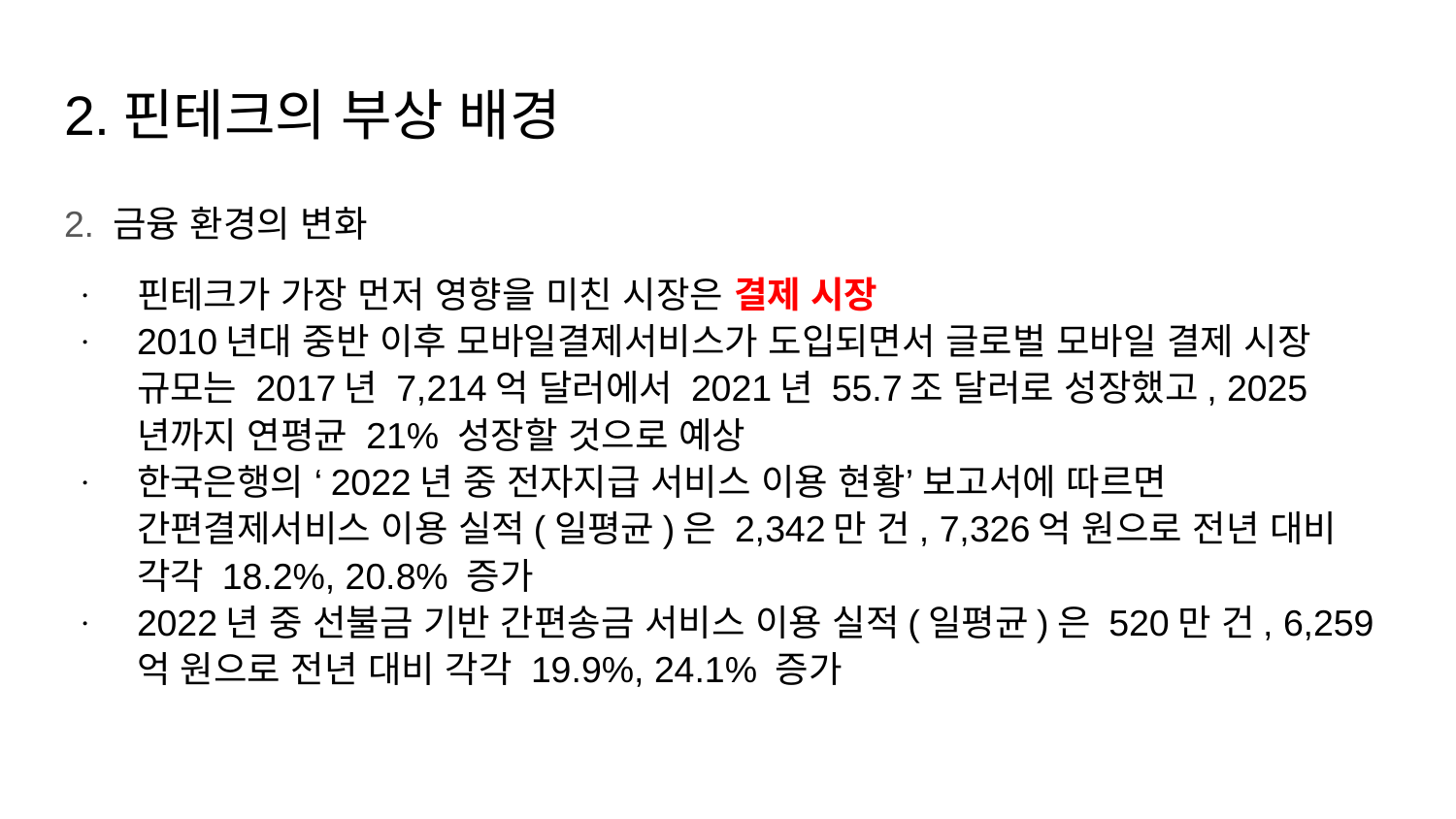

# 2.핀테크의 부상 배경
2. 금융 환경의 변화
핀테크가 가장 먼저 영향을 미친 시장은 결제 시장
2010년대 중반 이후 모바일결제서비스가 도입되면서 글로벌 모바일 결제 시장 규모는 2017년 7,214억 달러에서 2021년 55.7조 달러로 성장했고, 2025년까지 연평균 21% 성장할 것으로 예상
한국은행의 ‘2022년 중 전자지급 서비스 이용 현황’ 보고서에 따르면 간편결제서비스 이용 실적(일평균)은 2,342만 건, 7,326억 원으로 전년 대비 각각 18.2%, 20.8% 증가
2022년 중 선불금 기반 간편송금 서비스 이용 실적(일평균)은 520만 건, 6,259억 원으로 전년 대비 각각 19.9%, 24.1% 증가